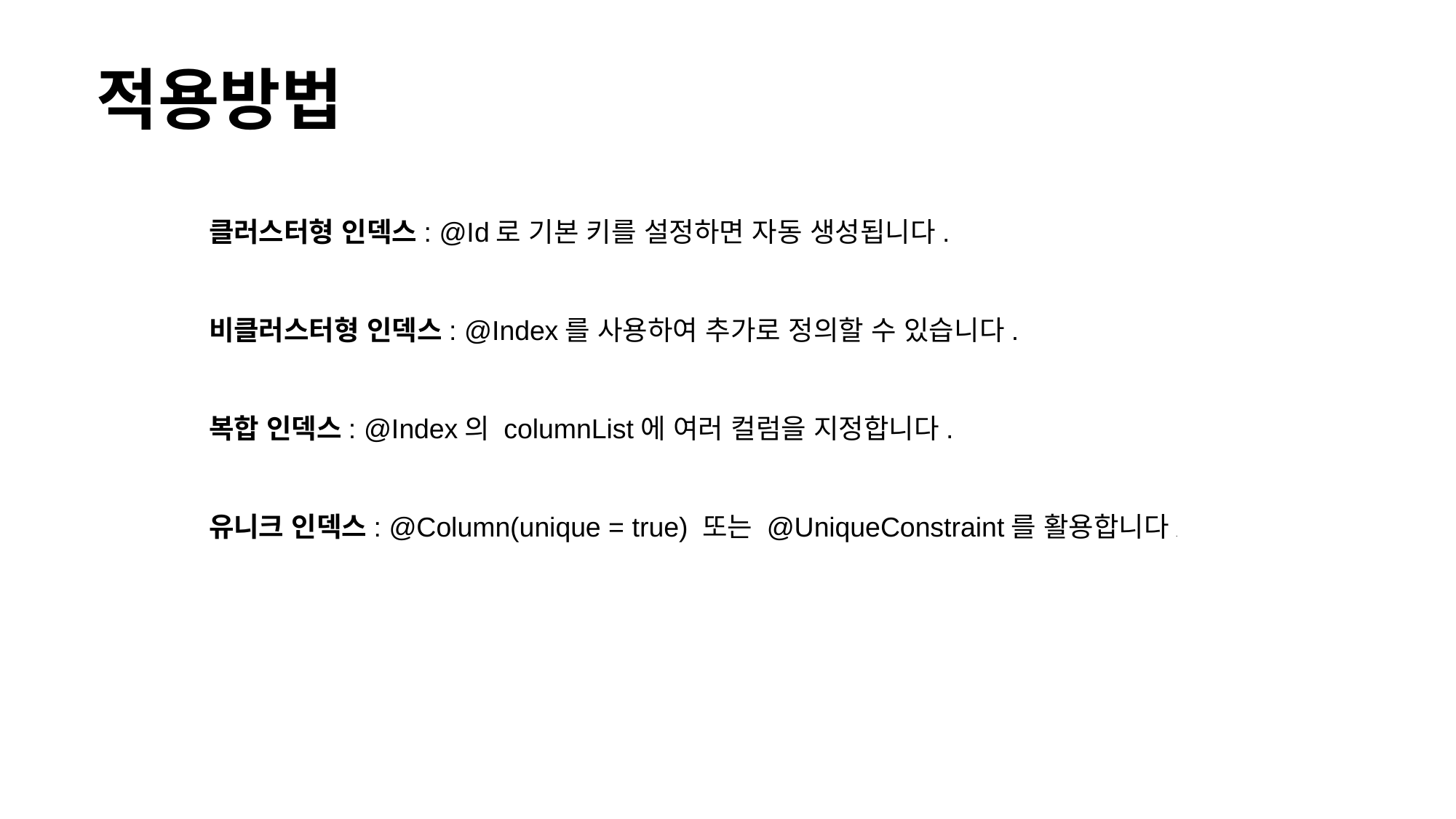

# 적용방법

클러스터형 인덱스: @Id로 기본 키를 설정하면 자동 생성됩니다.

비클러스터형 인덱스: @Index를 사용하여 추가로 정의할 수 있습니다.

복합 인덱스: @Index의 columnList에 여러 컬럼을 지정합니다.

유니크 인덱스: @Column(unique = true) 또는 @UniqueConstraint를 활용합니다.